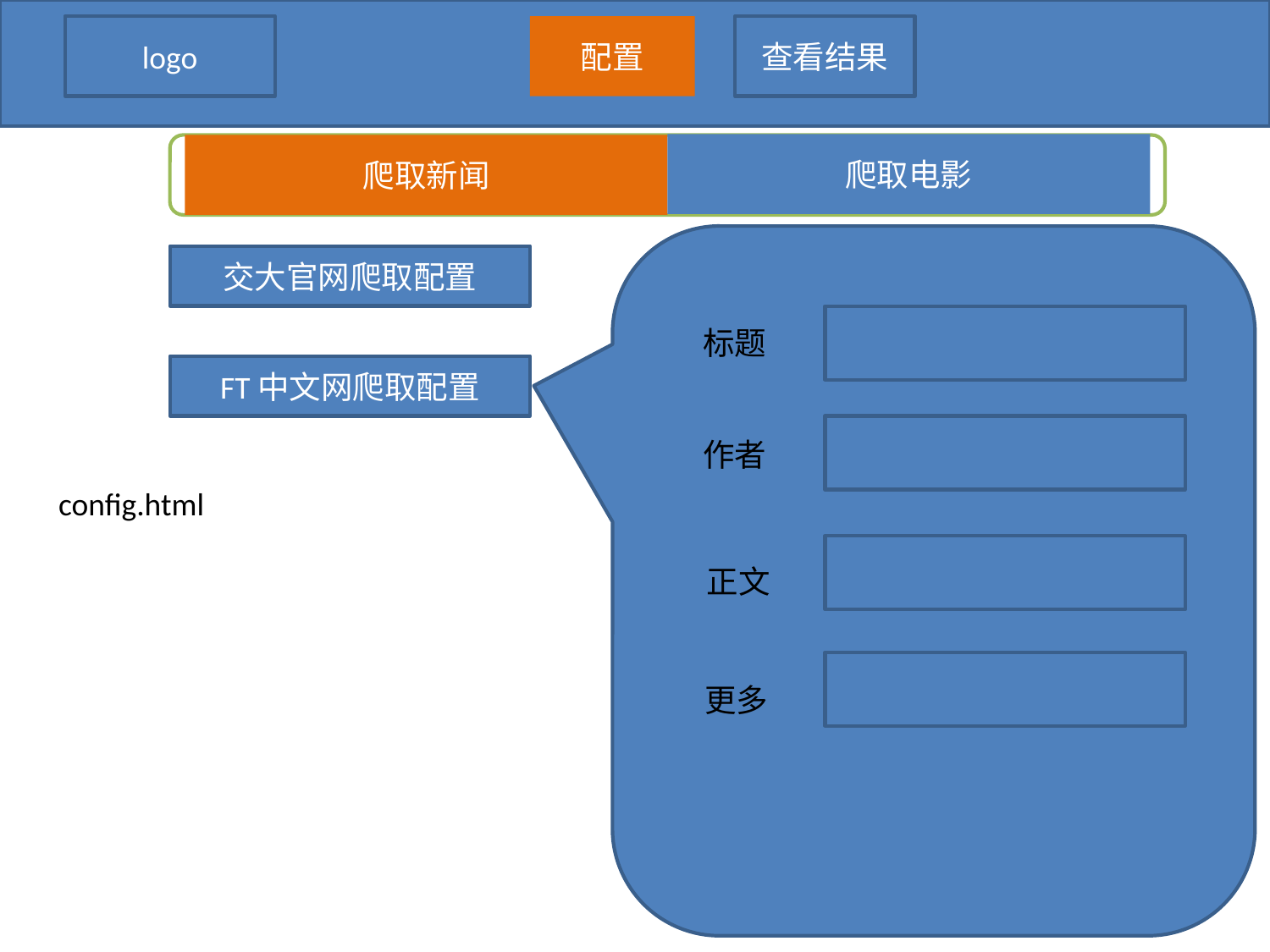

logo
配置
查看结果
爬取电影

爬取新闻

交大官网爬取配置

标题
FT中文网爬取配置

作者
config.html

正文

更多